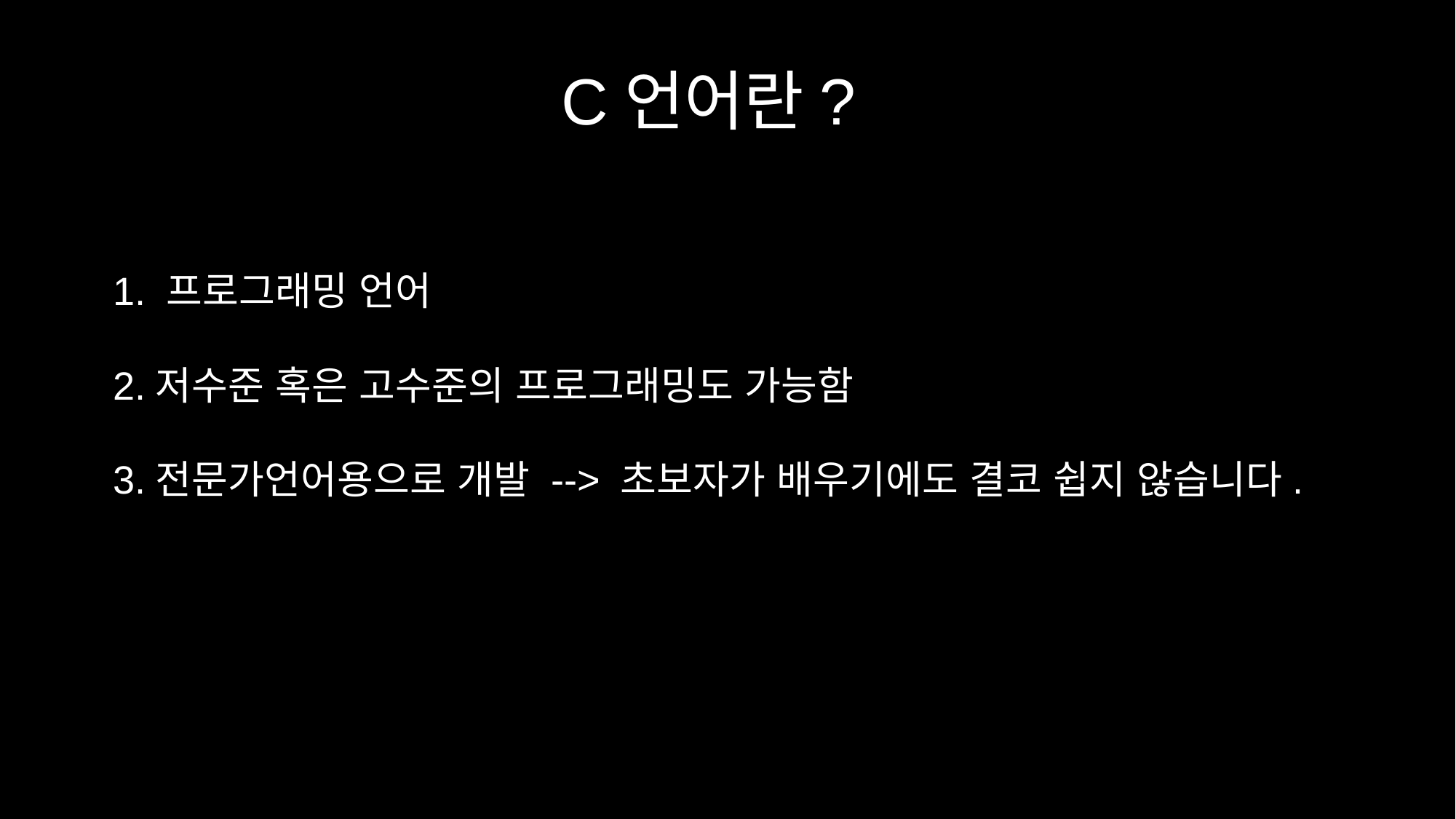

C언어란?
1. 프로그래밍 언어

2.저수준 혹은 고수준의 프로그래밍도 가능함

3.전문가언어용으로 개발 --> 초보자가 배우기에도 결코 쉽지 않습니다.